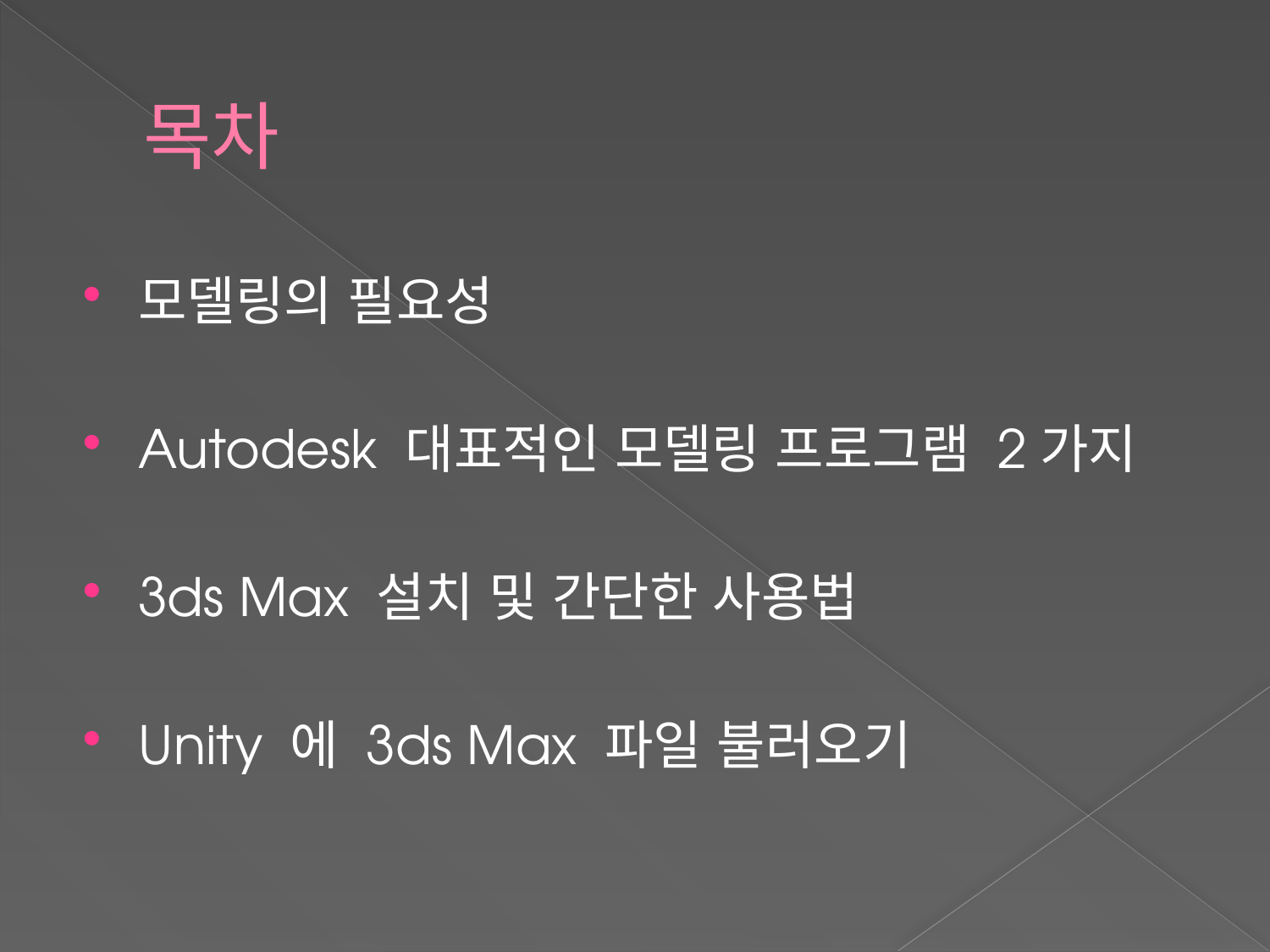

# 목차
모델링의 필요성

Autodesk 대표적인 모델링 프로그램 2가지

3ds Max 설치 및 간단한 사용법

Unity 에 3ds Max 파일 불러오기